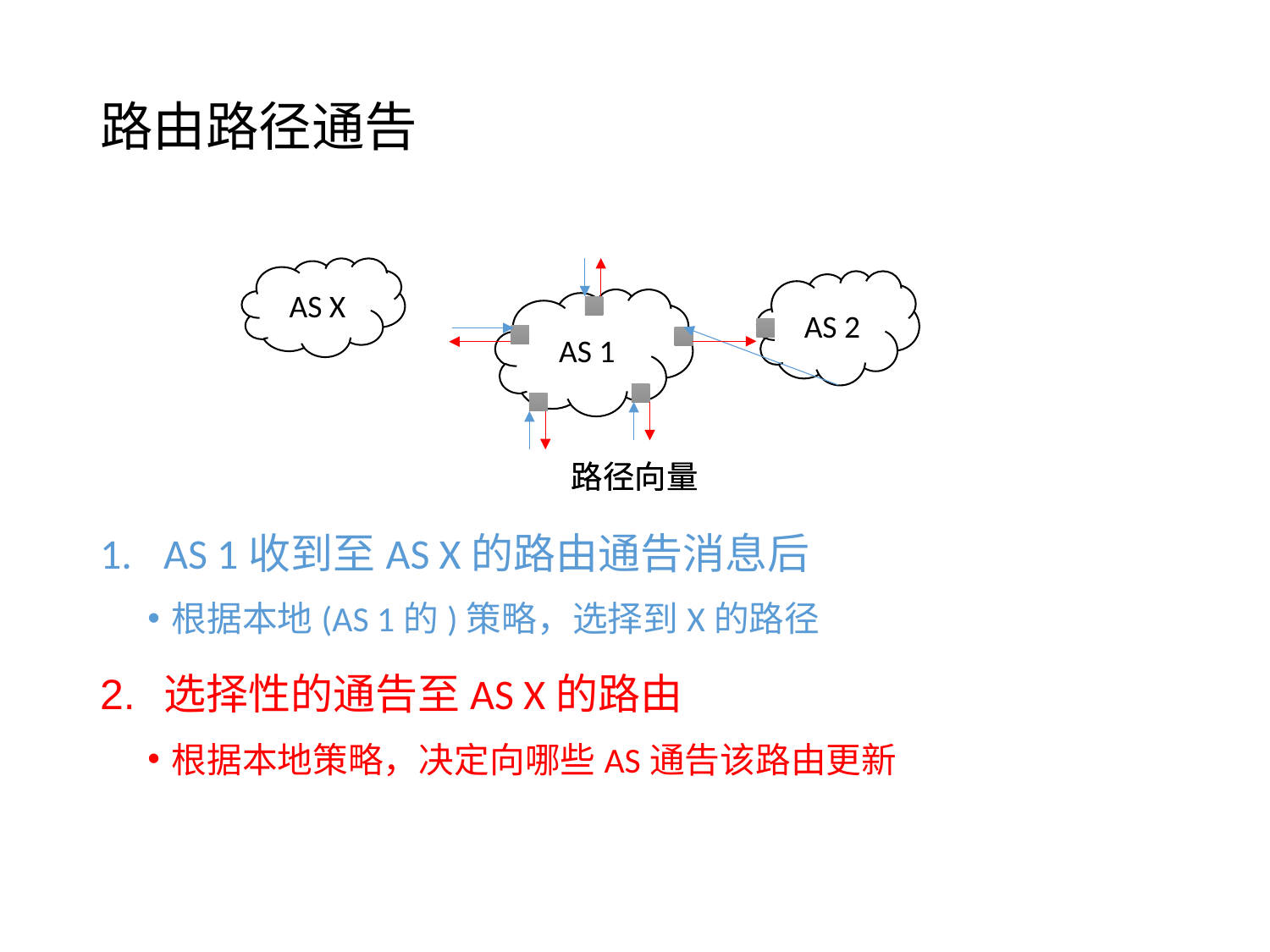

# 路由路径通告
AS X
AS 2
AS 1

路径向量
路径向量
AS 1收到至AS X的路由通告消息后
根据本地(AS 1的)策略，选择到X的路径
选择性的通告至AS X的路由
根据本地策略，决定向哪些AS通告该路由更新
34